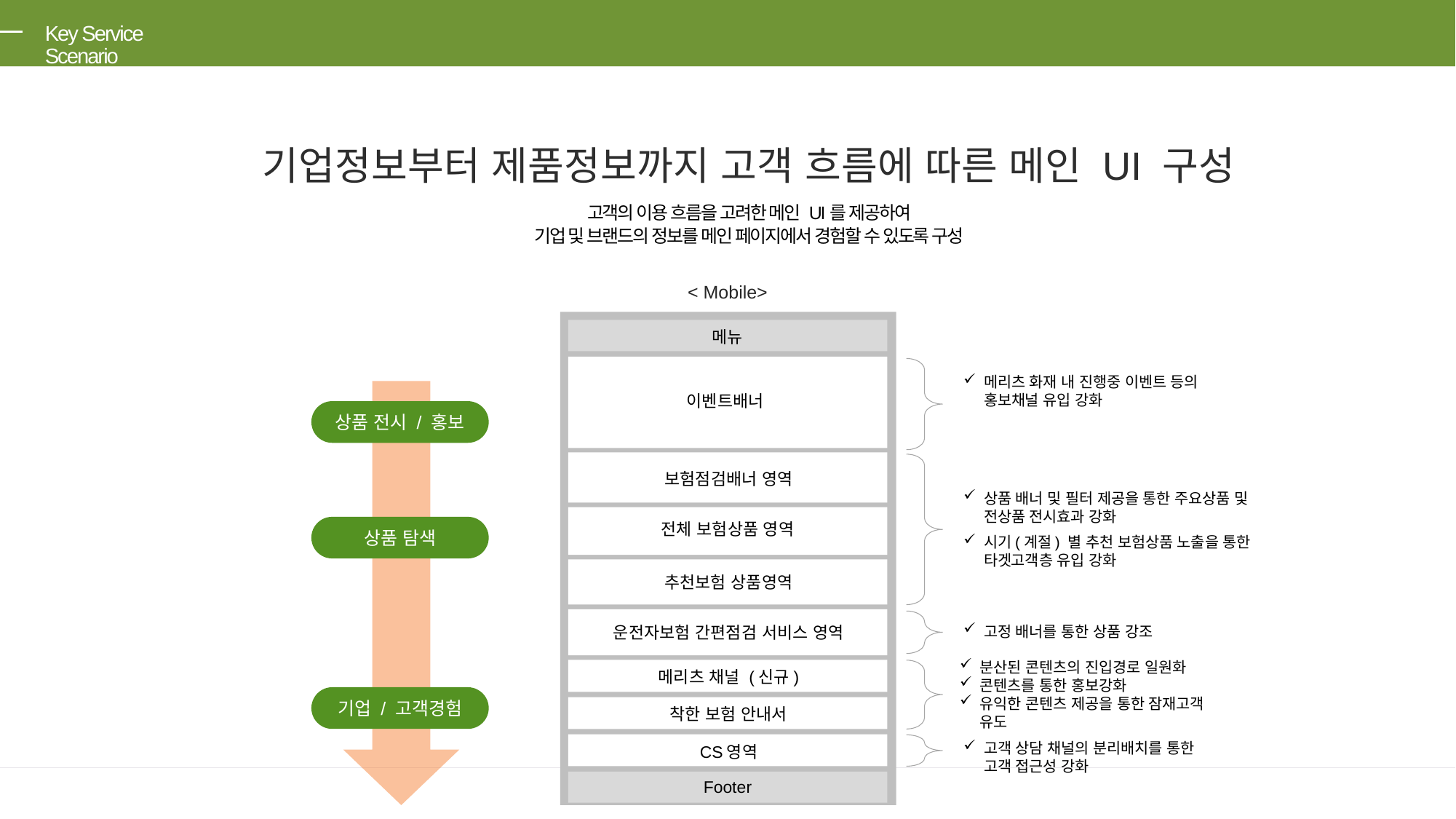

Key Service Scenario
기업정보부터 제품정보까지 고객 흐름에 따른 메인 UI 구성
고객의 이용 흐름을 고려한 메인 UI를 제공하여
기업 및 브랜드의 정보를 메인 페이지에서 경험할 수 있도록 구성
< Mobile>

메뉴

이벤트배너

메리츠 화재 내 진행중 이벤트 등의 홍보채널 유입 강화

상품 전시 / 홍보

보험점검배너 영역

상품 배너 및 필터 제공을 통한 주요상품 및 전상품 전시효과 강화

전체 보험상품 영역
상품 탐색
시기(계절) 별 추천 보험상품 노출을 통한 타겟고객층 유입 강화

추천보험 상품영역

운전자보험 간편점검 서비스 영역

고정 배너를 통한 상품 강조
분산된 콘텐츠의 진입경로 일원화
콘텐츠를 통한 홍보강화
유익한 콘텐츠 제공을 통한 잠재고객 유도

메리츠 채널 (신규)

기업 / 고객경험

착한 보험 안내서
고객 상담 채널의 분리배치를 통한 고객 접근성 강화

CS영역

Footer